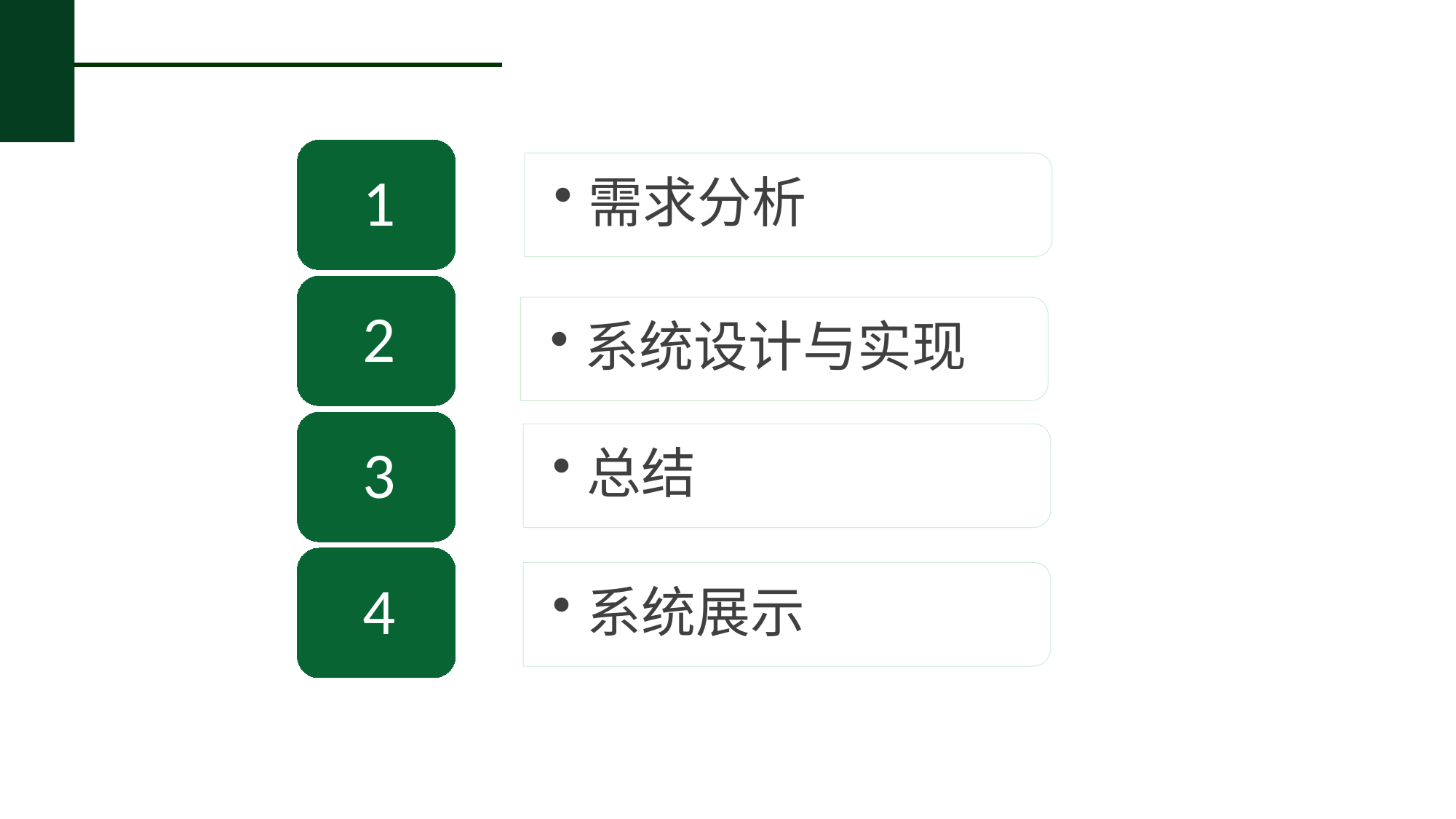

需求分析
1
系统设计与实现
2
总结
3
系统展示
4